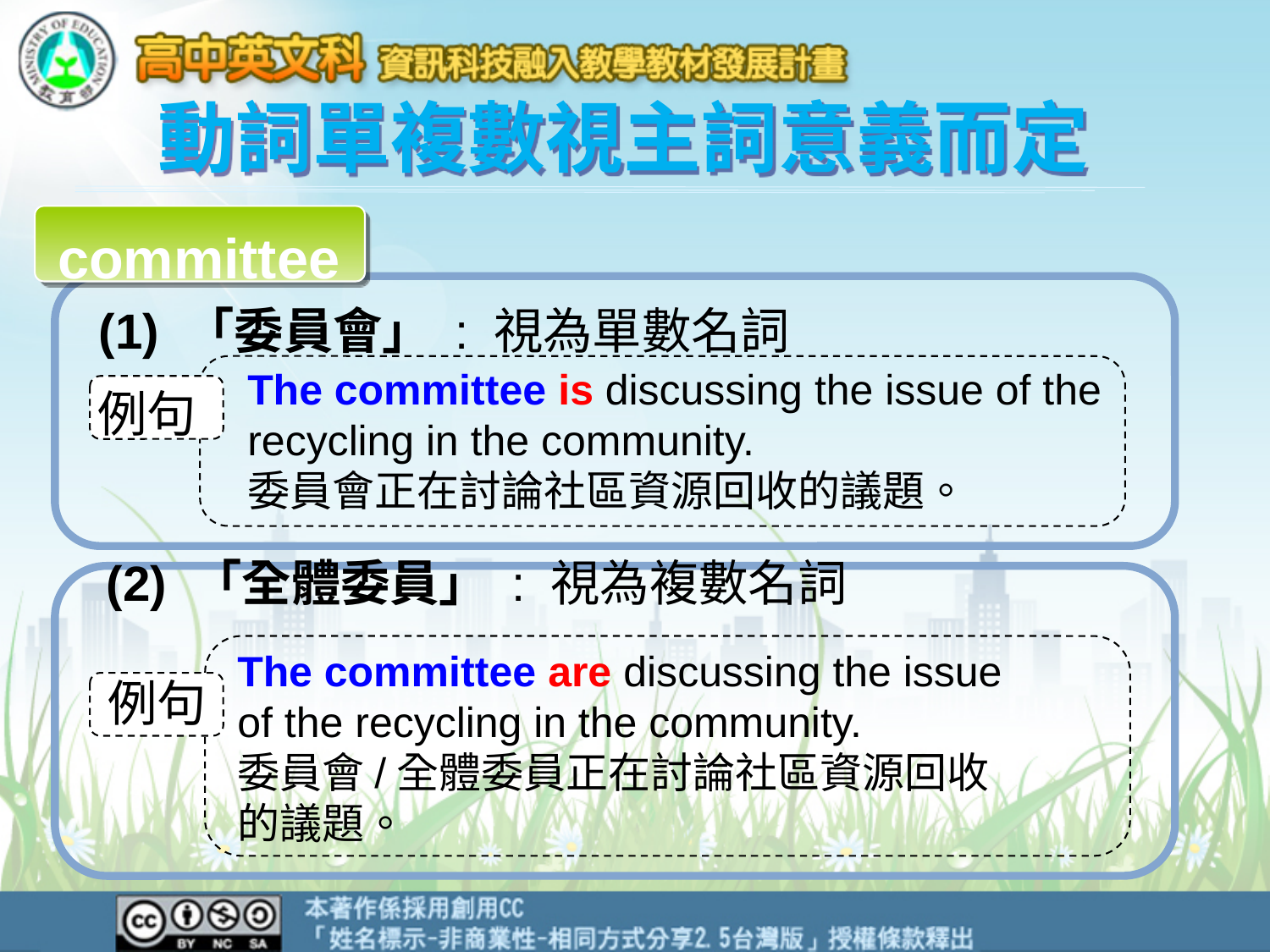

動詞單複數視主詞意義而定

committee
   (1) 「委員會」 : 視為單數名詞

       (2) 「全體委員」 : 視為複數名詞

The committee is discussing the issue of the recycling in the community.
委員會正在討論社區資源回收的議題。

例句

The committee are discussing the issue
of the recycling in the community.
委員會/全體委員正在討論社區資源回收
的議題。
例句